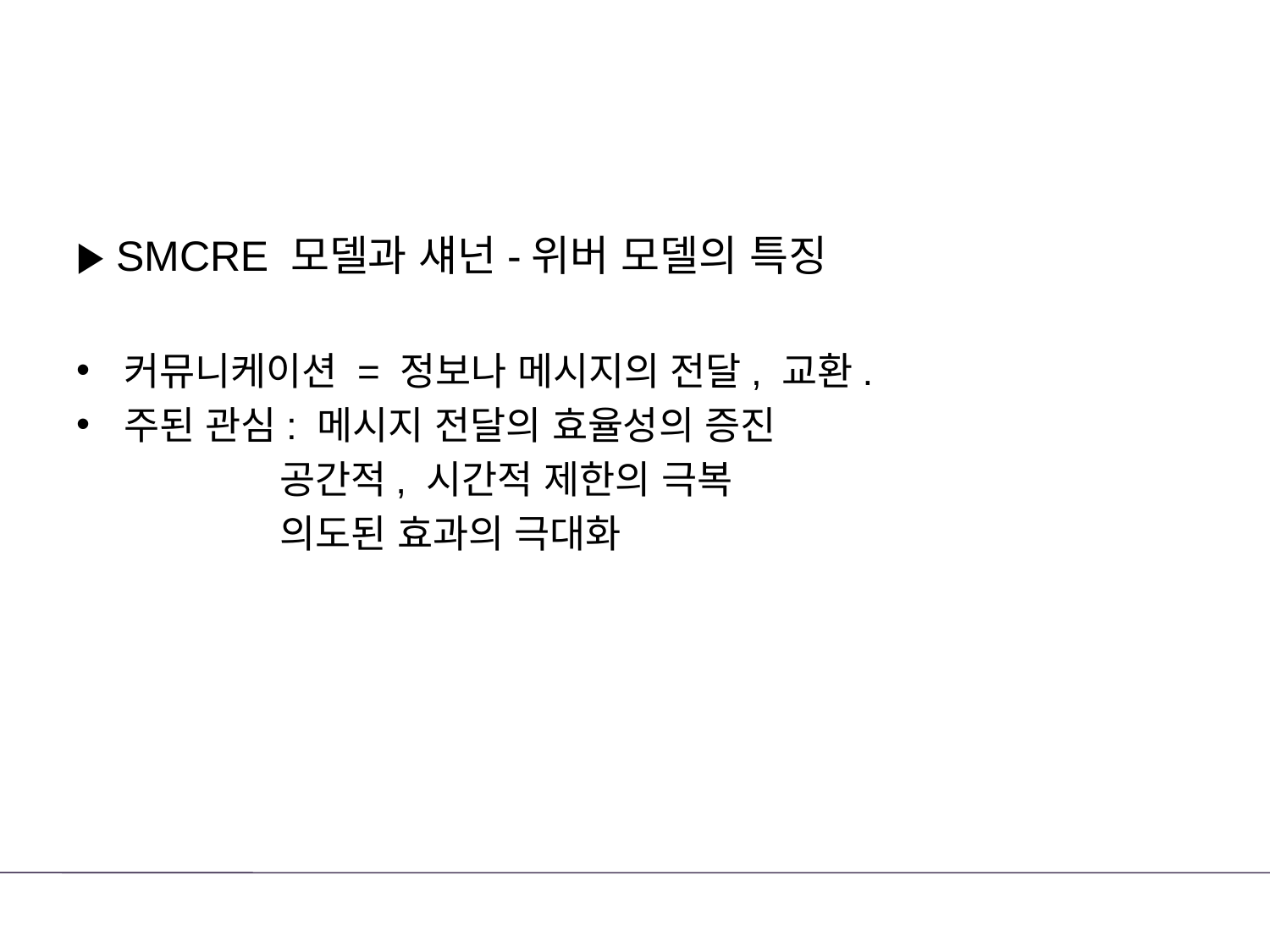

▶ SMCRE 모델과 섀넌-위버 모델의 특징

커뮤니케이션 = 정보나 메시지의 전달, 교환.
주된 관심: 메시지 전달의 효율성의 증진
                  공간적, 시간적 제한의 극복
                  의도된 효과의 극대화